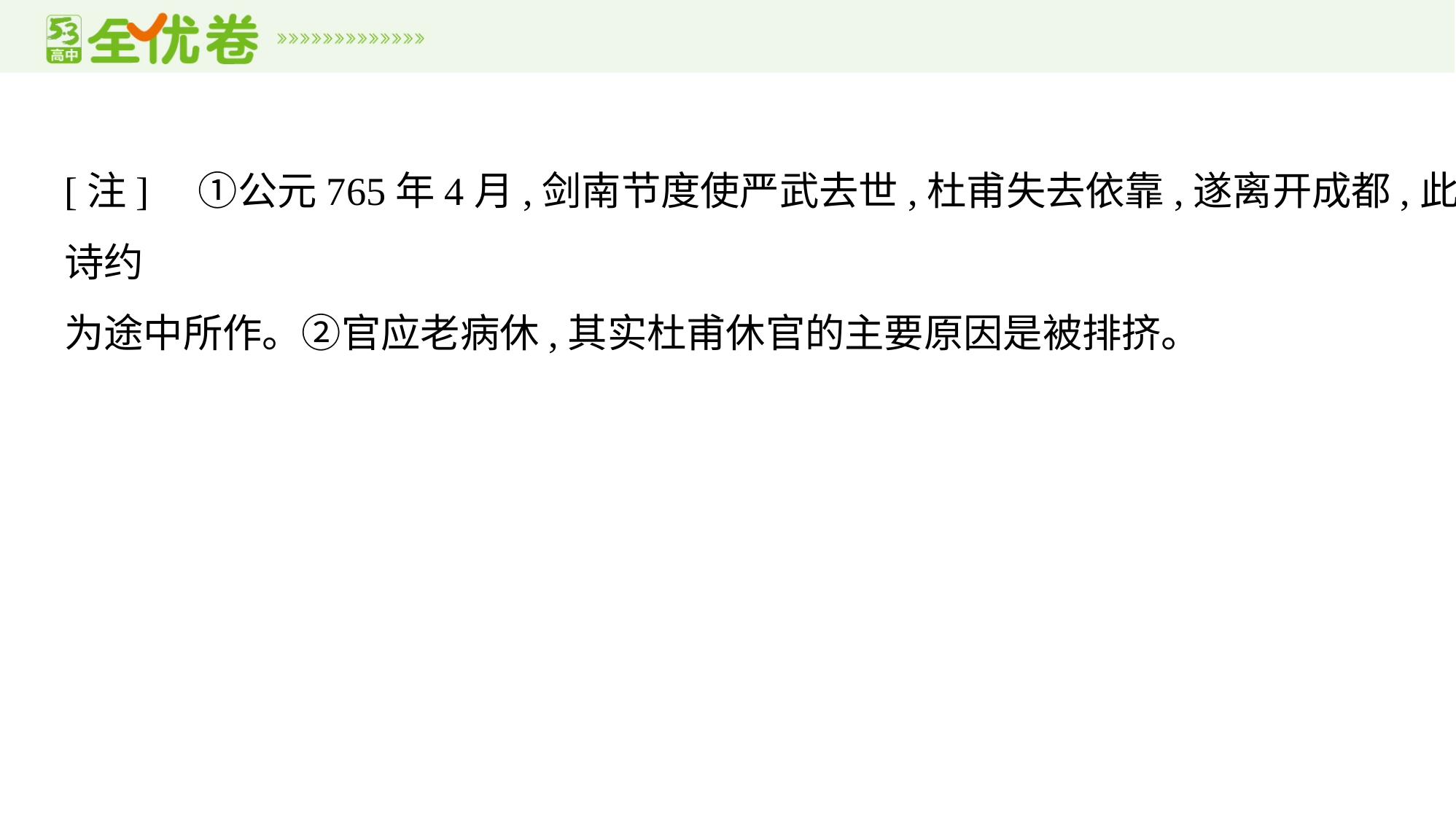

[注]　①公元765年4月,剑南节度使严武去世,杜甫失去依靠,遂离开成都,此诗约
为途中所作。②官应老病休,其实杜甫休官的主要原因是被排挤。